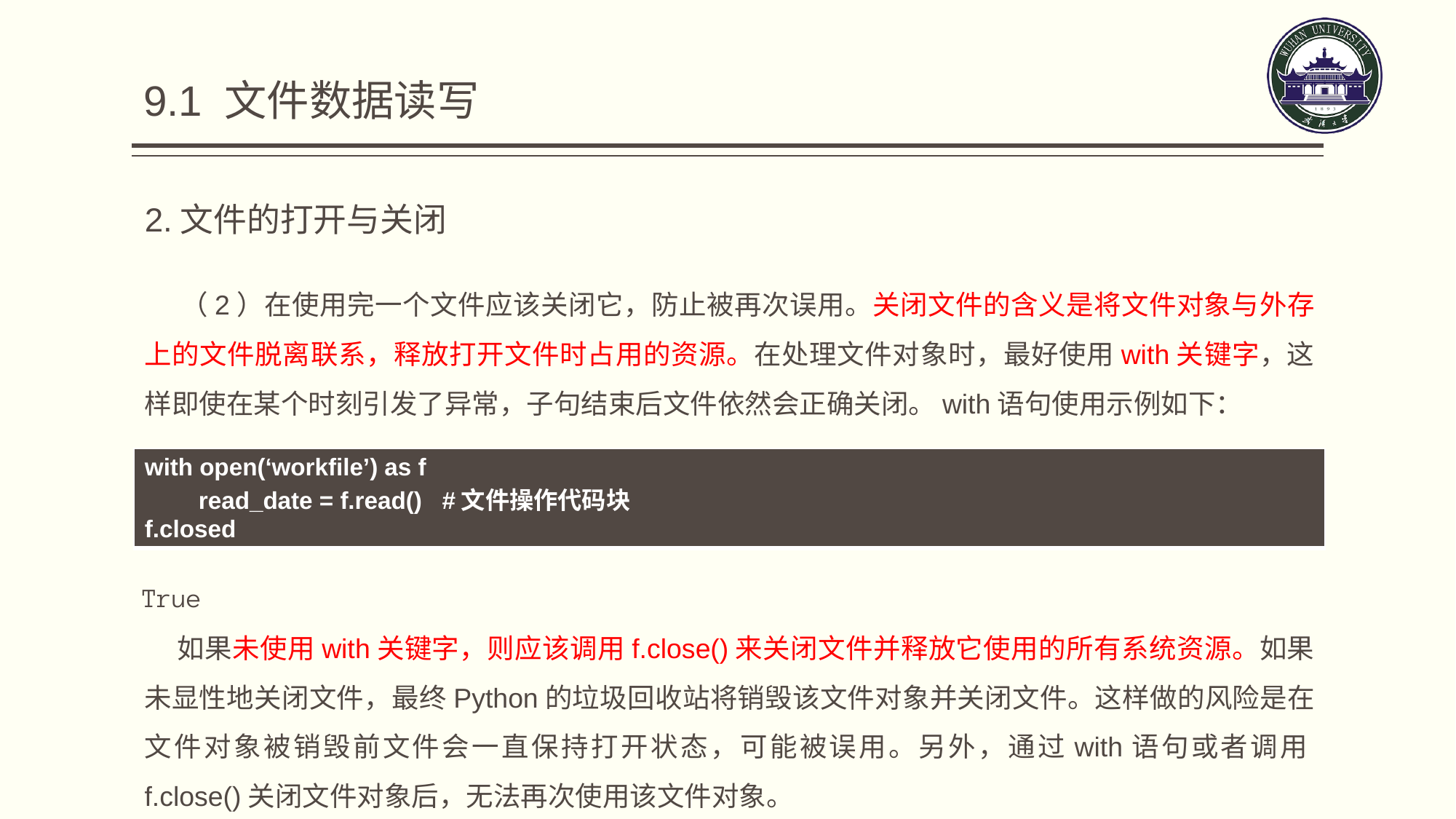

9.1 文件数据读写
2.文件的打开与关闭
    （2）在使用完一个文件应该关闭它，防止被再次误用。关闭文件的含义是将文件对象与外存上的文件脱离联系，释放打开文件时占用的资源。在处理文件对象时，最好使用with关键字，这样即使在某个时刻引发了异常，子句结束后文件依然会正确关闭。with语句使用示例如下：
| with open(‘workfile’) as f read\_date = f.read() #文件操作代码块 f.closed |
| --- |
True
    如果未使用with关键字，则应该调用f.close()来关闭文件并释放它使用的所有系统资源。如果未显性地关闭文件，最终Python的垃圾回收站将销毁该文件对象并关闭文件。这样做的风险是在文件对象被销毁前文件会一直保持打开状态，可能被误用。另外，通过with语句或者调用f.close()关闭文件对象后，无法再次使用该文件对象。